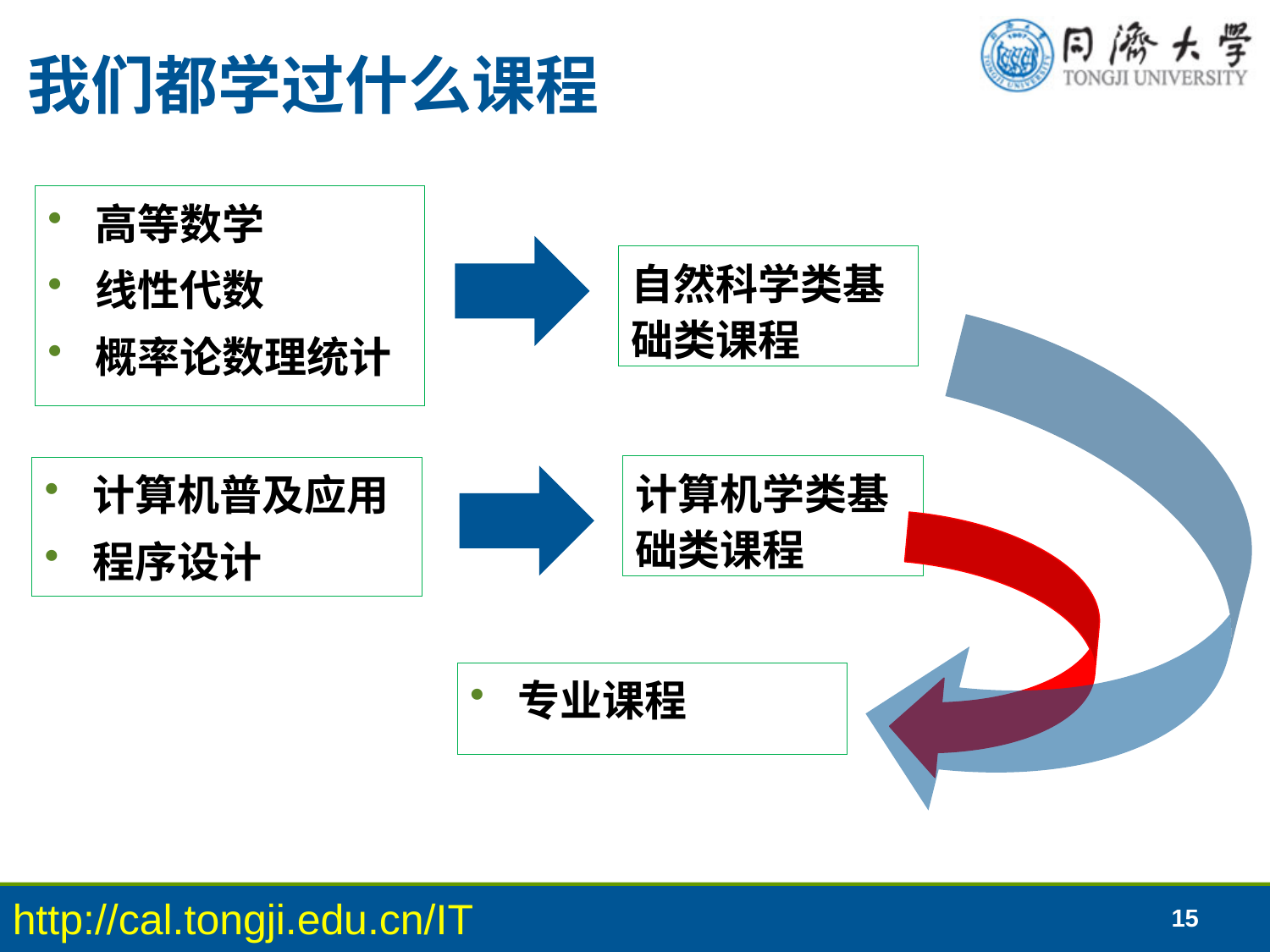

# 我们都学过什么课程
高等数学
线性代数
概率论数理统计

自然科学类基础类课程

计算机学类基础类课程
计算机普及应用
程序设计

专业课程